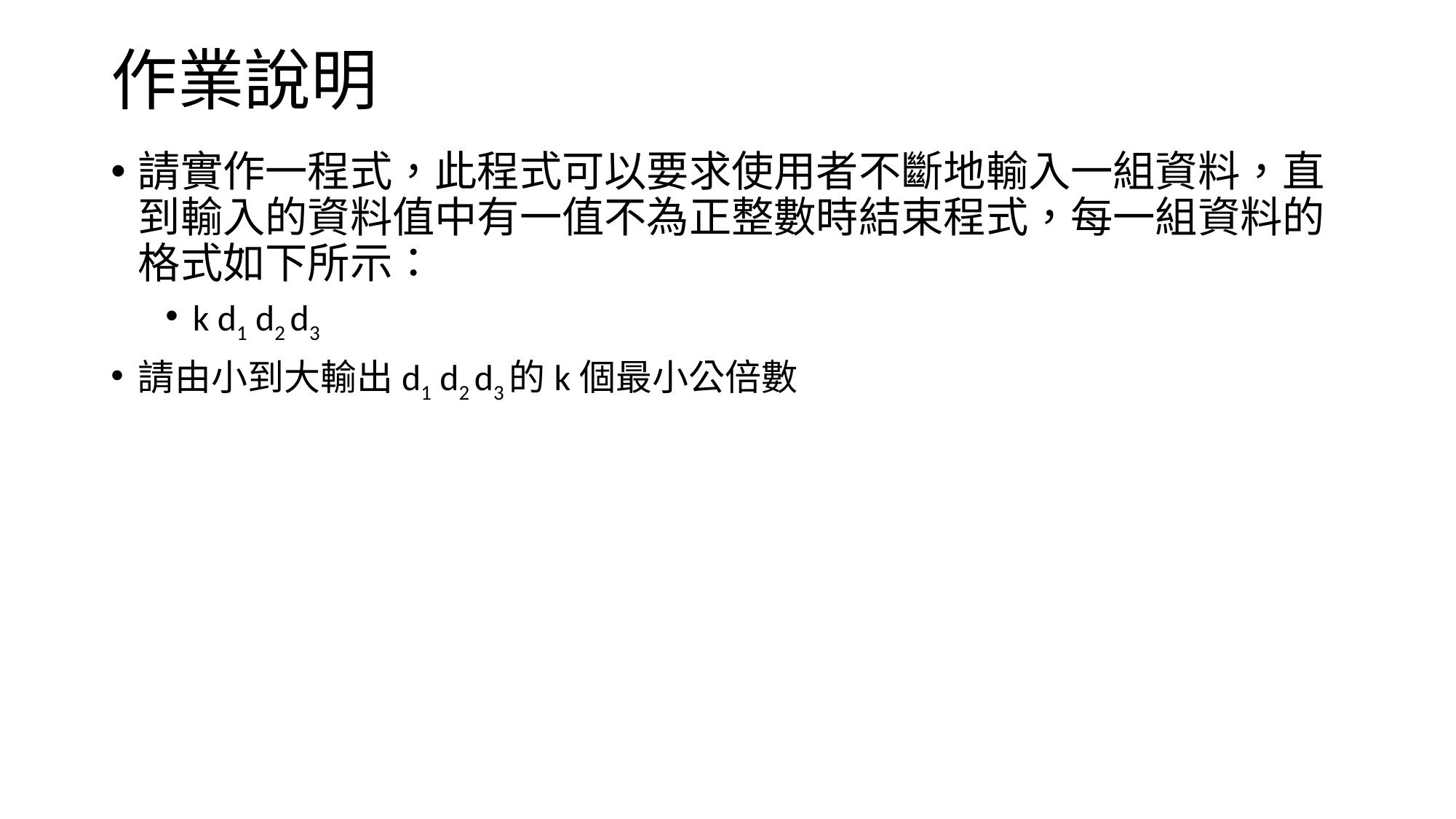

# 作業說明
請實作一程式，此程式可以要求使用者不斷地輸入一組資料，直到輸入的資料值中有一值不為正整數時結束程式，每一組資料的格式如下所示：
k d1 d2 d3
請由小到大輸出d1 d2 d3的k個最小公倍數